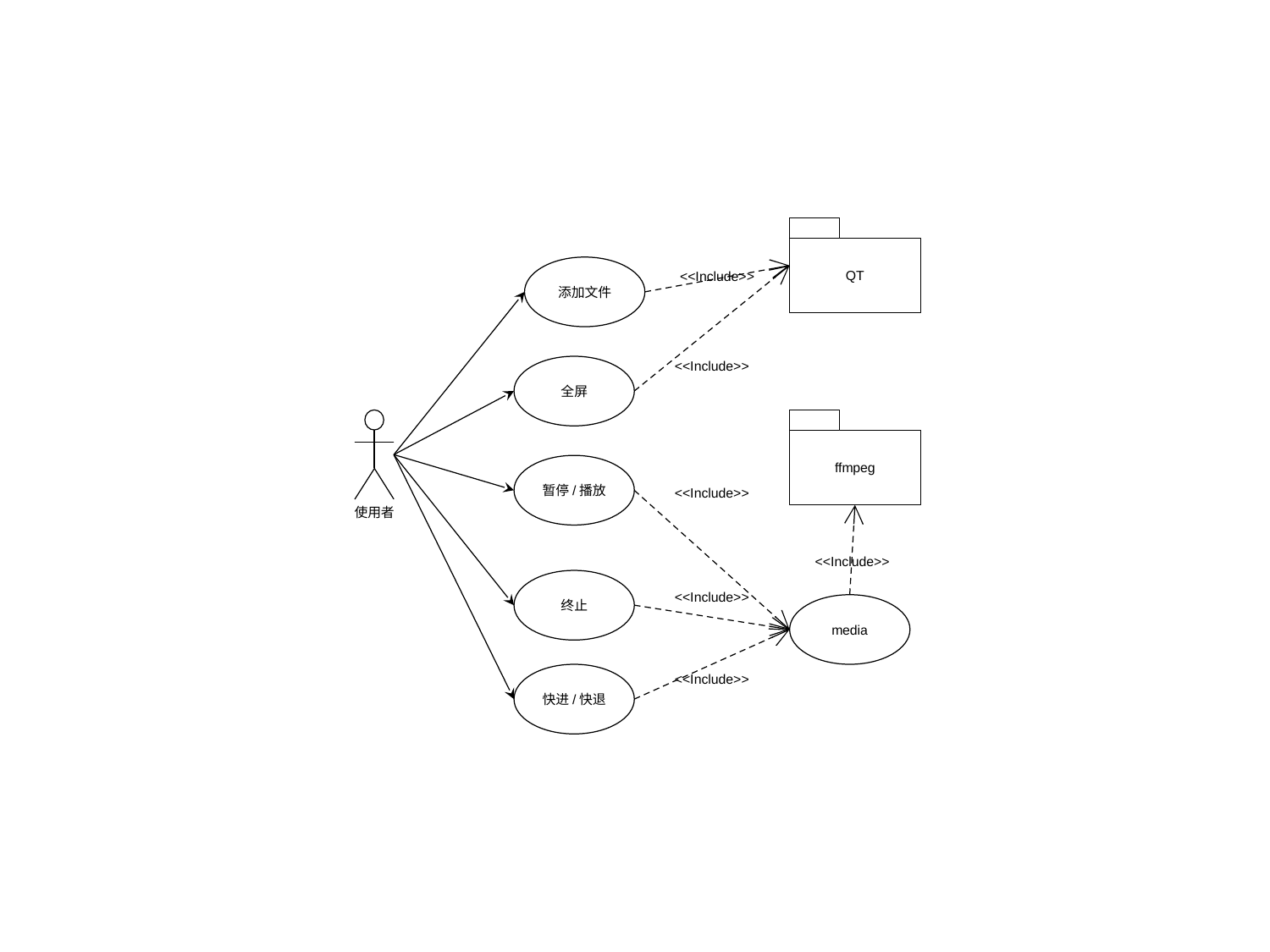

QT
添加文件
<<Include>>
全屏
<<Include>>

使用者
ffmpeg

暂停/播放
<<Include>>
终止
media
<<Include>>
<<Include>>
快进/快退
<<Include>>